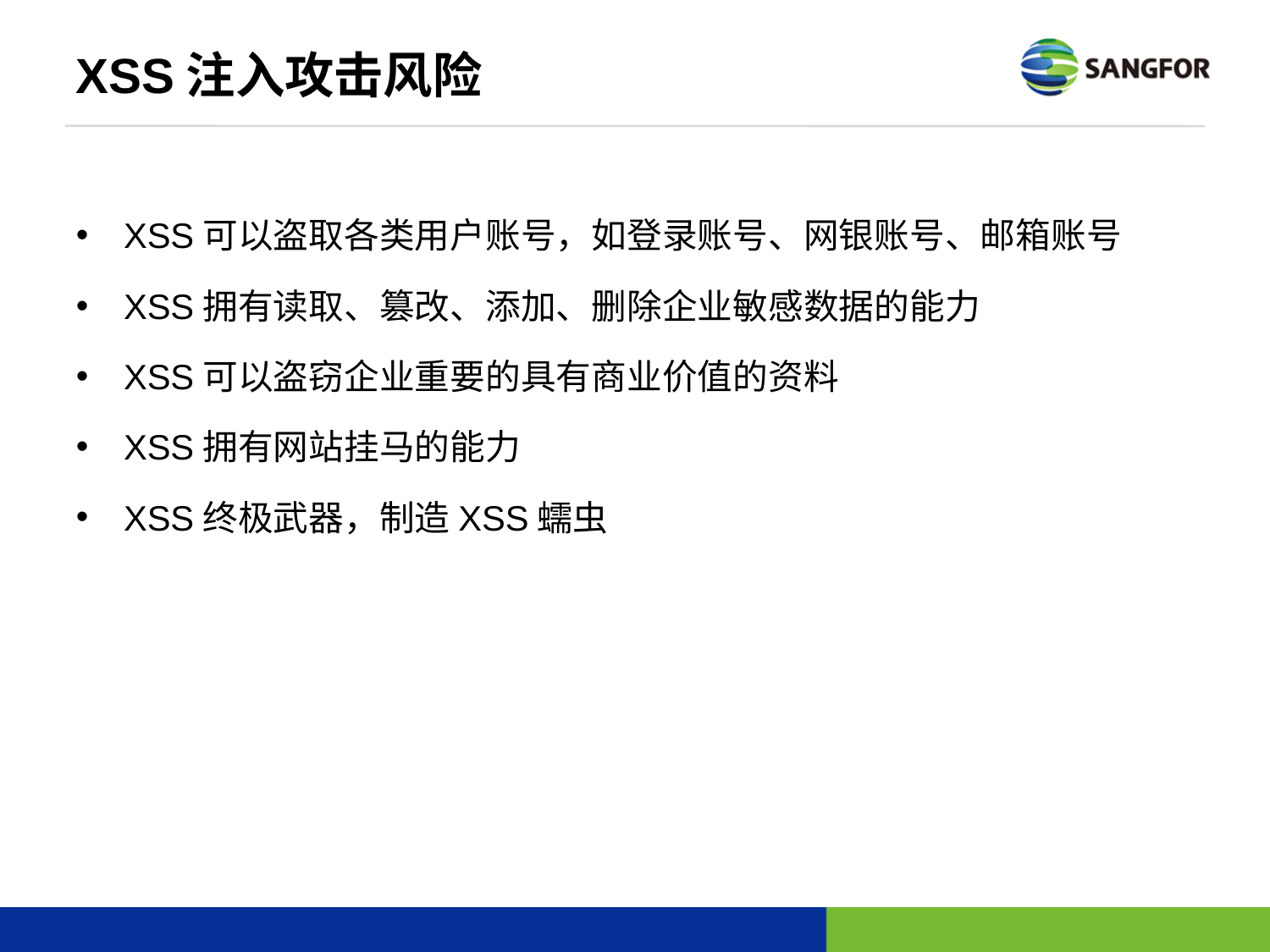

# XSS注入攻击风险
XSS可以盗取各类用户账号，如登录账号、网银账号、邮箱账号
XSS拥有读取、篡改、添加、删除企业敏感数据的能力
XSS可以盗窃企业重要的具有商业价值的资料
XSS拥有网站挂马的能力
XSS终极武器，制造XSS蠕虫